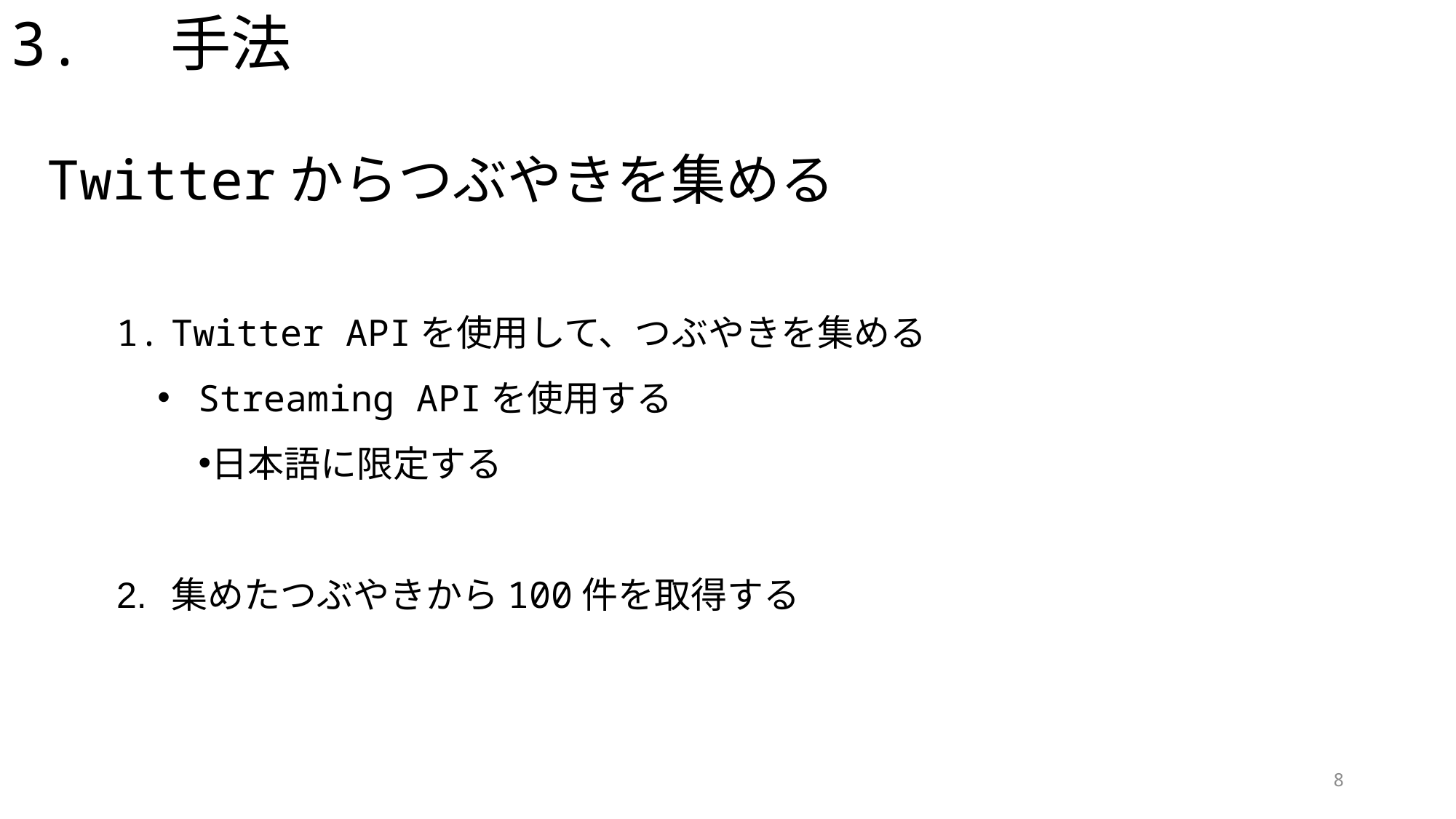

3.  手法
Twitterからつぶやきを集める
Twitter APIを使用して、つぶやきを集める
Streaming APIを使用する
日本語に限定する
集めたつぶやきから100件を取得する
8